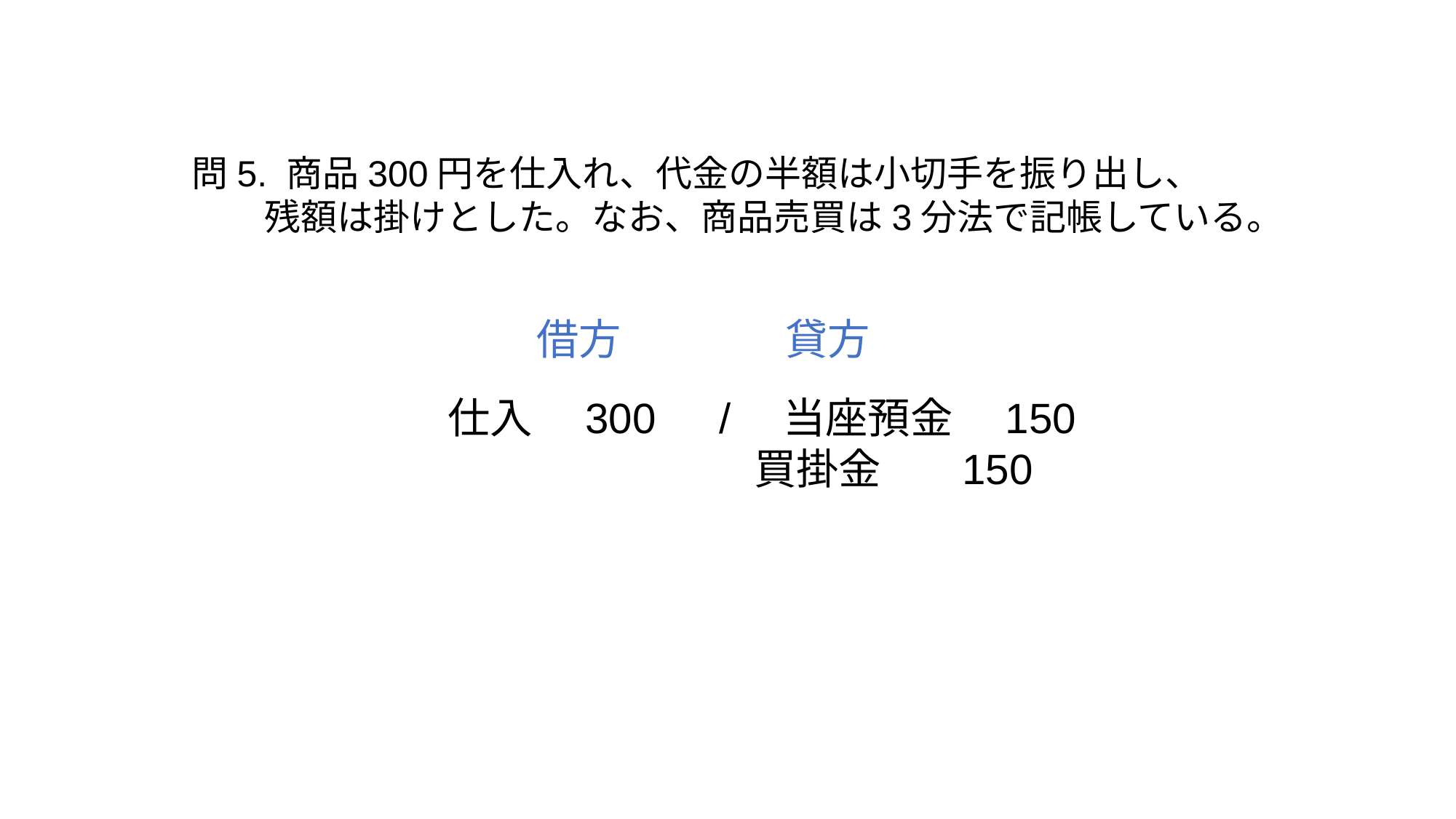

問5. 商品300円を仕入れ、代金の半額は小切手を振り出し、
　　残額は掛けとした。なお、商品売買は3分法で記帳している。
借方
貸方
仕入　300　/　当座預金　150
　　　　　　　 買掛金　   150